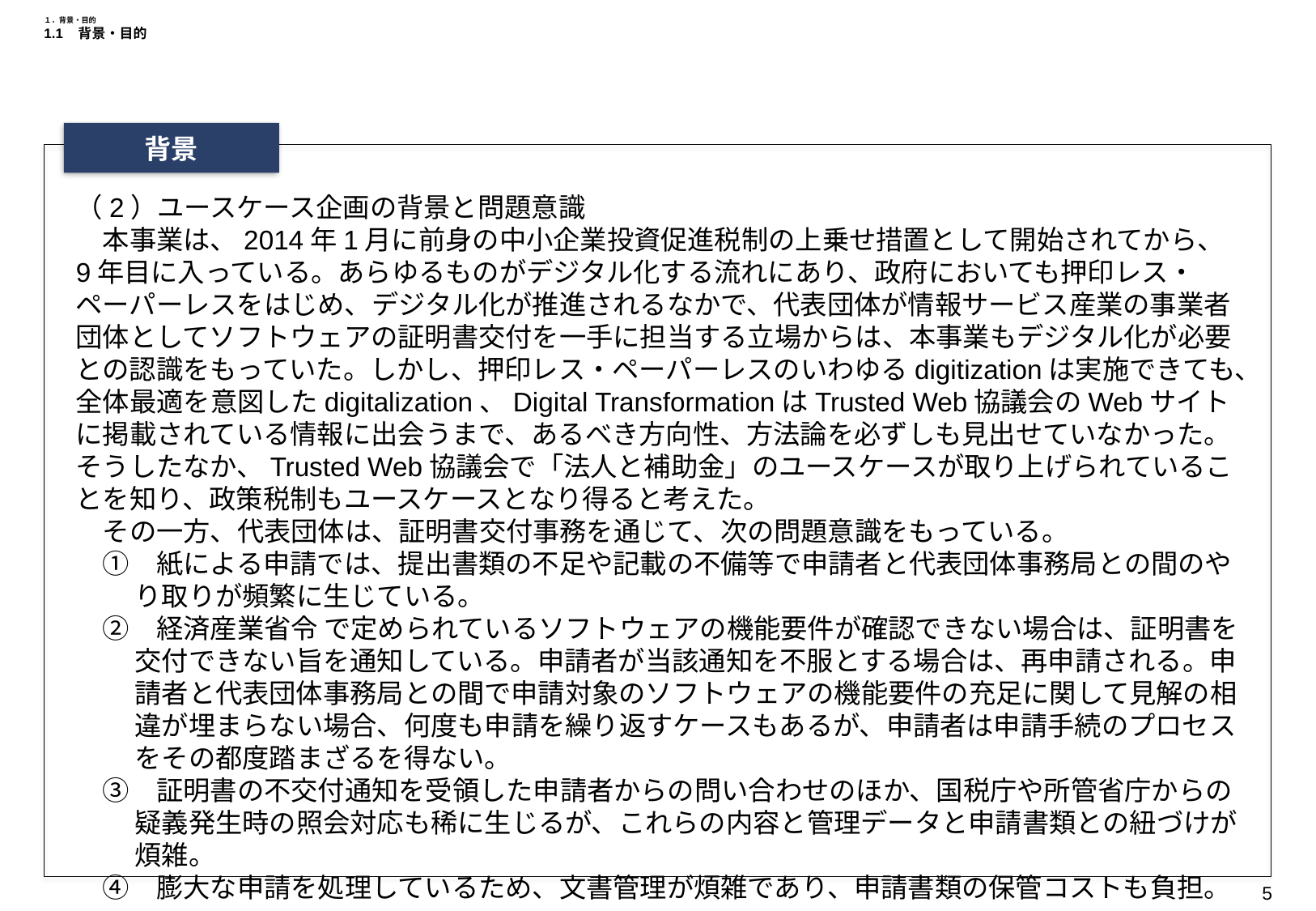

# １．背景・目的 1.1　背景・目的
背景

（2）ユースケース企画の背景と問題意識
　本事業は、2014年1月に前身の中小企業投資促進税制の上乗せ措置として開始されてから、9年目に入っている。あらゆるものがデジタル化する流れにあり、政府においても押印レス・ペーパーレスをはじめ、デジタル化が推進されるなかで、代表団体が情報サービス産業の事業者団体としてソフトウェアの証明書交付を一手に担当する立場からは、本事業もデジタル化が必要との認識をもっていた。しかし、押印レス・ペーパーレスのいわゆるdigitizationは実施できても、全体最適を意図したdigitalization、Digital TransformationはTrusted Web協議会のWebサイトに掲載されている情報に出会うまで、あるべき方向性、方法論を必ずしも見出せていなかった。そうしたなか、Trusted Web協議会で「法人と補助金」のユースケースが取り上げられていることを知り、政策税制もユースケースとなり得ると考えた。
　その一方、代表団体は、証明書交付事務を通じて、次の問題意識をもっている。
　①　紙による申請では、提出書類の不足や記載の不備等で申請者と代表団体事務局との間のやり取りが頻繁に生じている。
　②　経済産業省令 で定められているソフトウェアの機能要件が確認できない場合は、証明書を交付できない旨を通知している。申請者が当該通知を不服とする場合は、再申請される。申請者と代表団体事務局との間で申請対象のソフトウェアの機能要件の充足に関して見解の相違が埋まらない場合、何度も申請を繰り返すケースもあるが、申請者は申請手続のプロセスをその都度踏まざるを得ない。
　③　証明書の不交付通知を受領した申請者からの問い合わせのほか、国税庁や所管省庁からの疑義発生時の照会対応も稀に生じるが、これらの内容と管理データと申請書類との紐づけが煩雑。
　④　膨大な申請を処理しているため、文書管理が煩雑であり、申請書類の保管コストも負担。